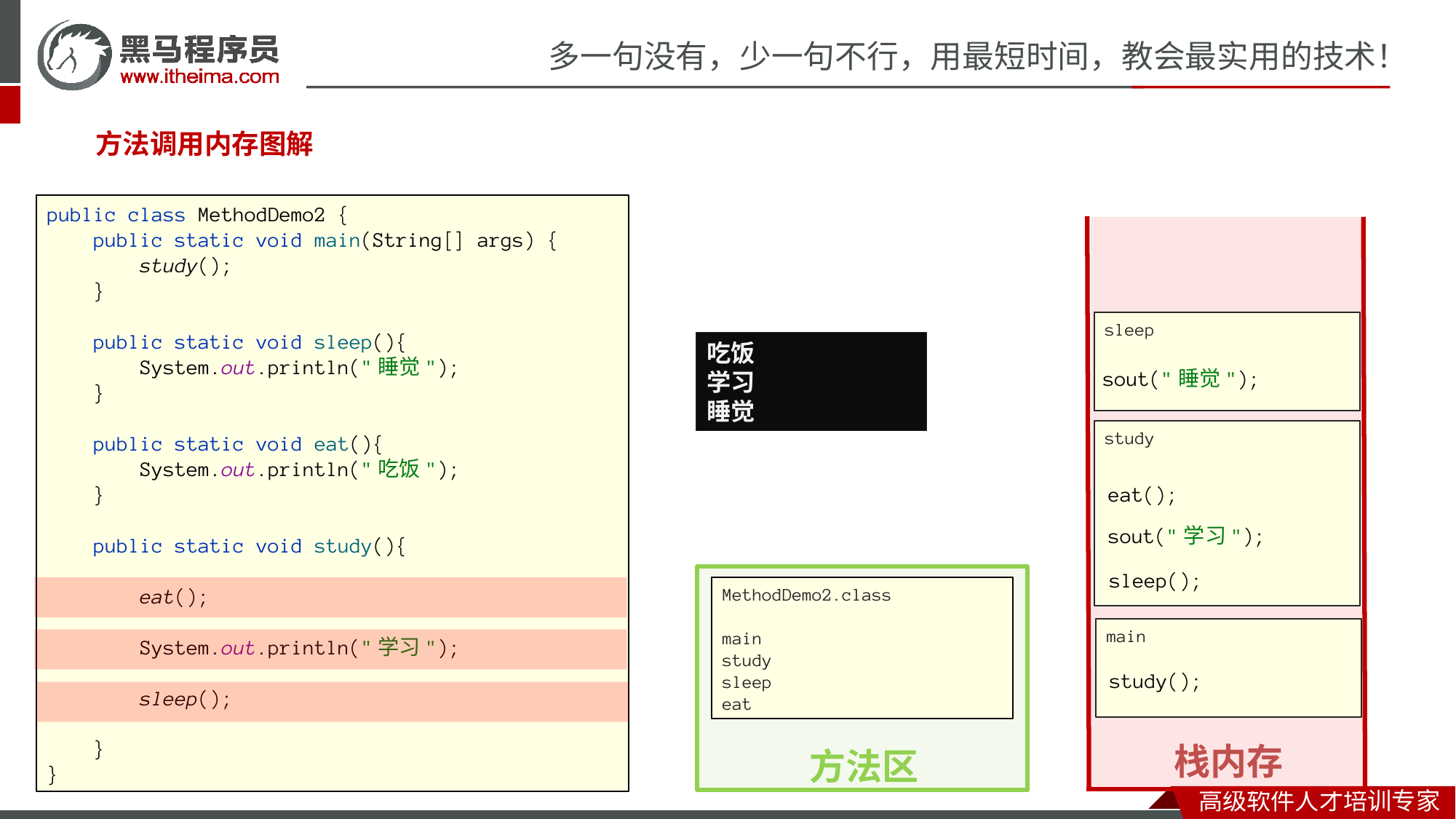

#
方法调用内存图解
public class MethodDemo2 {
    public static void main(String[] args) {
        study();
    }
    public static void sleep(){
        System.out.println("睡觉");
    }
    public static void eat(){
        System.out.println("吃饭");
    }
    public static void study(){
        eat();
        System.out.println("学习");
        sleep();
    }
}

栈内存
eat

sleep

吃饭

吃饭
学习

吃饭
学习
睡觉
sout("吃饭");
sout("睡觉");
study

eat();
sout("学习");
sleep();

方法区

MethodDemo2.class

main
study
sleep
eat
main

study();